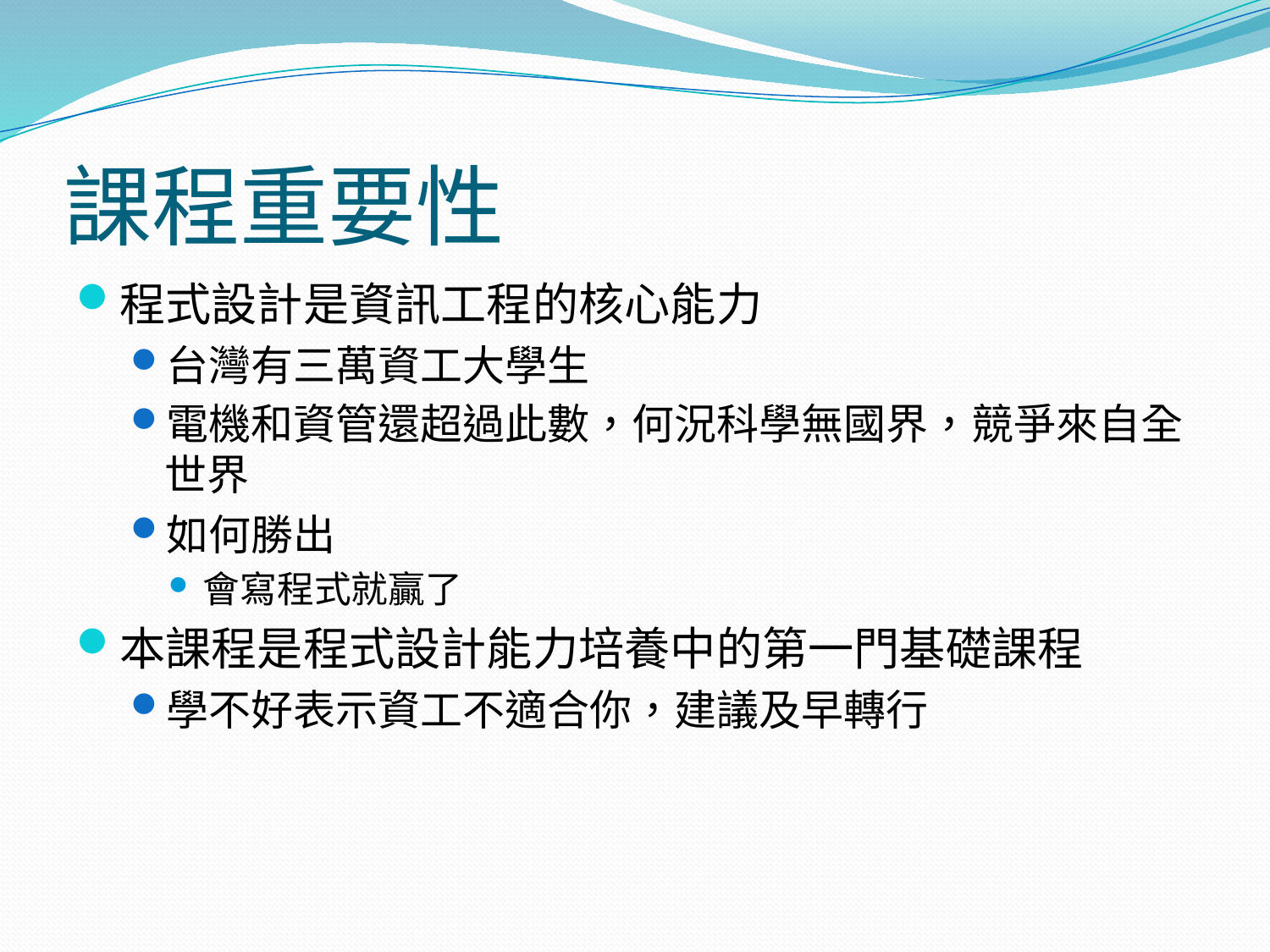

# 課程重要性
程式設計是資訊工程的核心能力
台灣有三萬資工大學生
電機和資管還超過此數，何況科學無國界，競爭來自全世界
如何勝出
會寫程式就贏了
本課程是程式設計能力培養中的第一門基礎課程
學不好表示資工不適合你，建議及早轉行